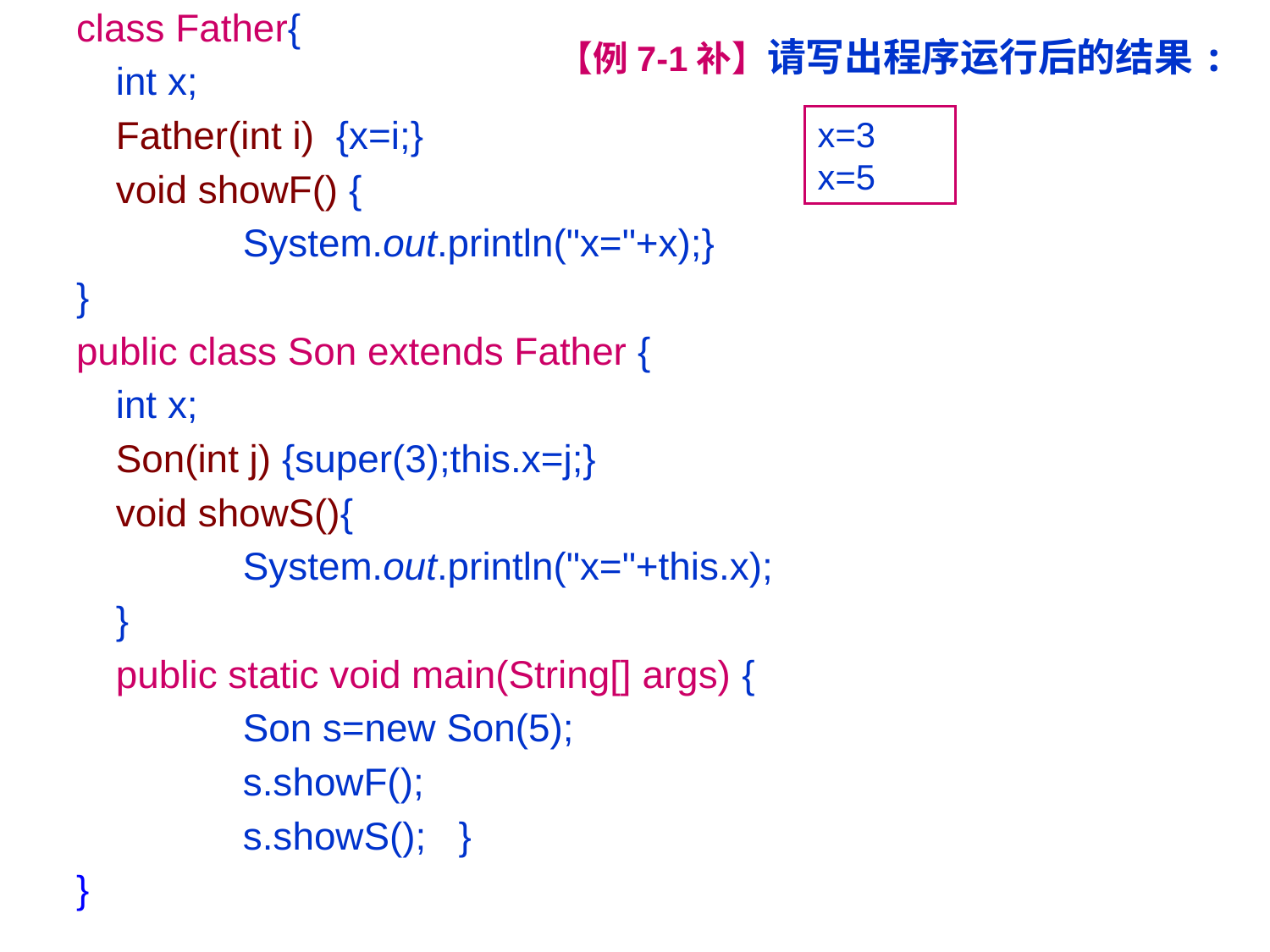

class Father{
	int x;
	Father(int i)  {x=i;}
	void showF() {
		System.out.println("x="+x);}
}
public class Son extends Father {
	int x;
	Son(int j) {super(3);this.x=j;}
	void showS(){
		System.out.println("x="+this.x);
	}
	public static void main(String[] args) {
	 	Son s=new Son(5);
		s.showF();
		s.showS();   }
}
【例7-1补】请写出程序运行后的结果:

x=3
x=5